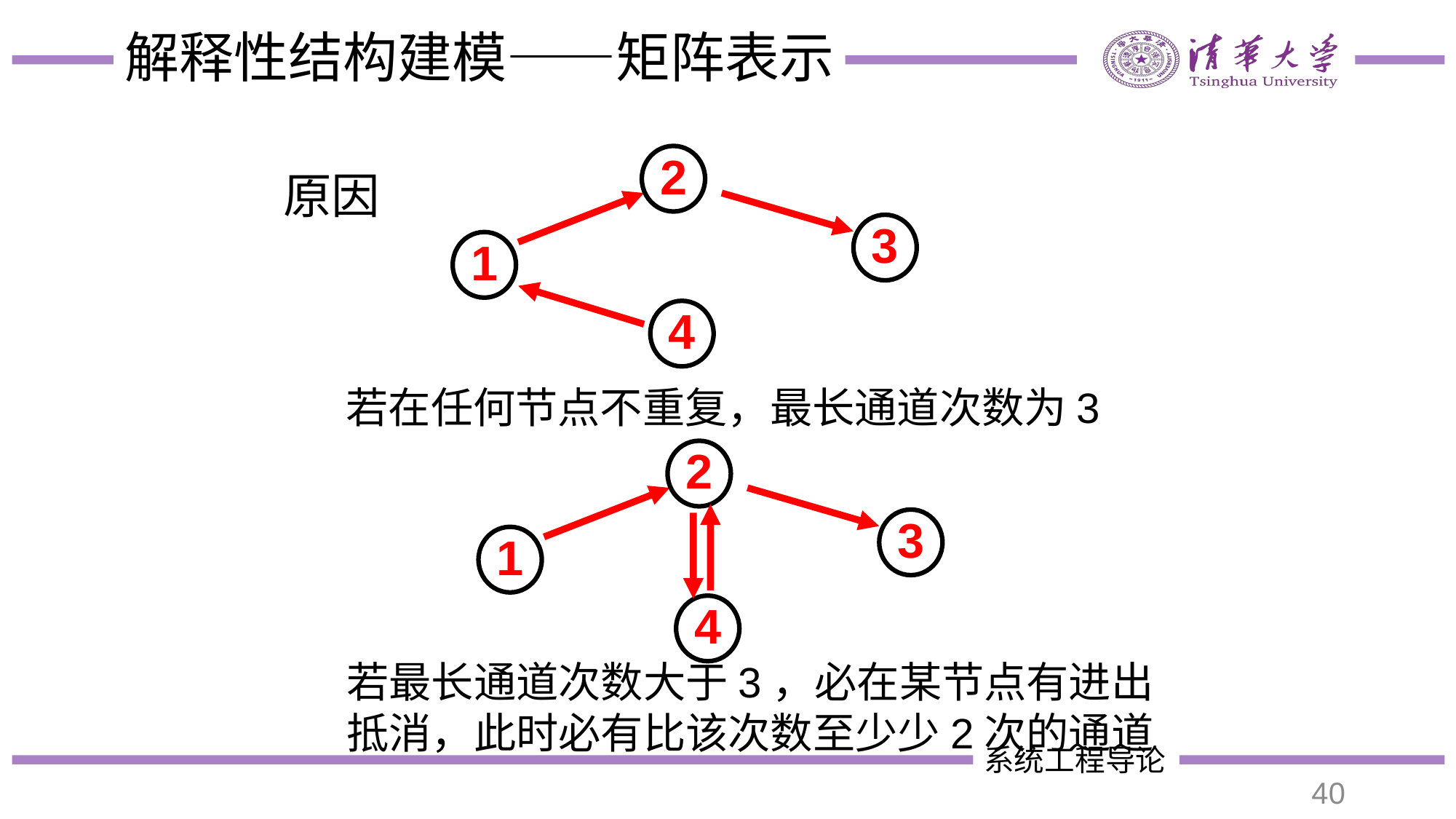

# 解释性结构建模——矩阵表示
2

原因

3

1

4

若在任何节点不重复，最长通道次数为3
2

3

1

4

若最长通道次数大于3，必在某节点有进出
抵消，此时必有比该次数至少少2次的通道
40